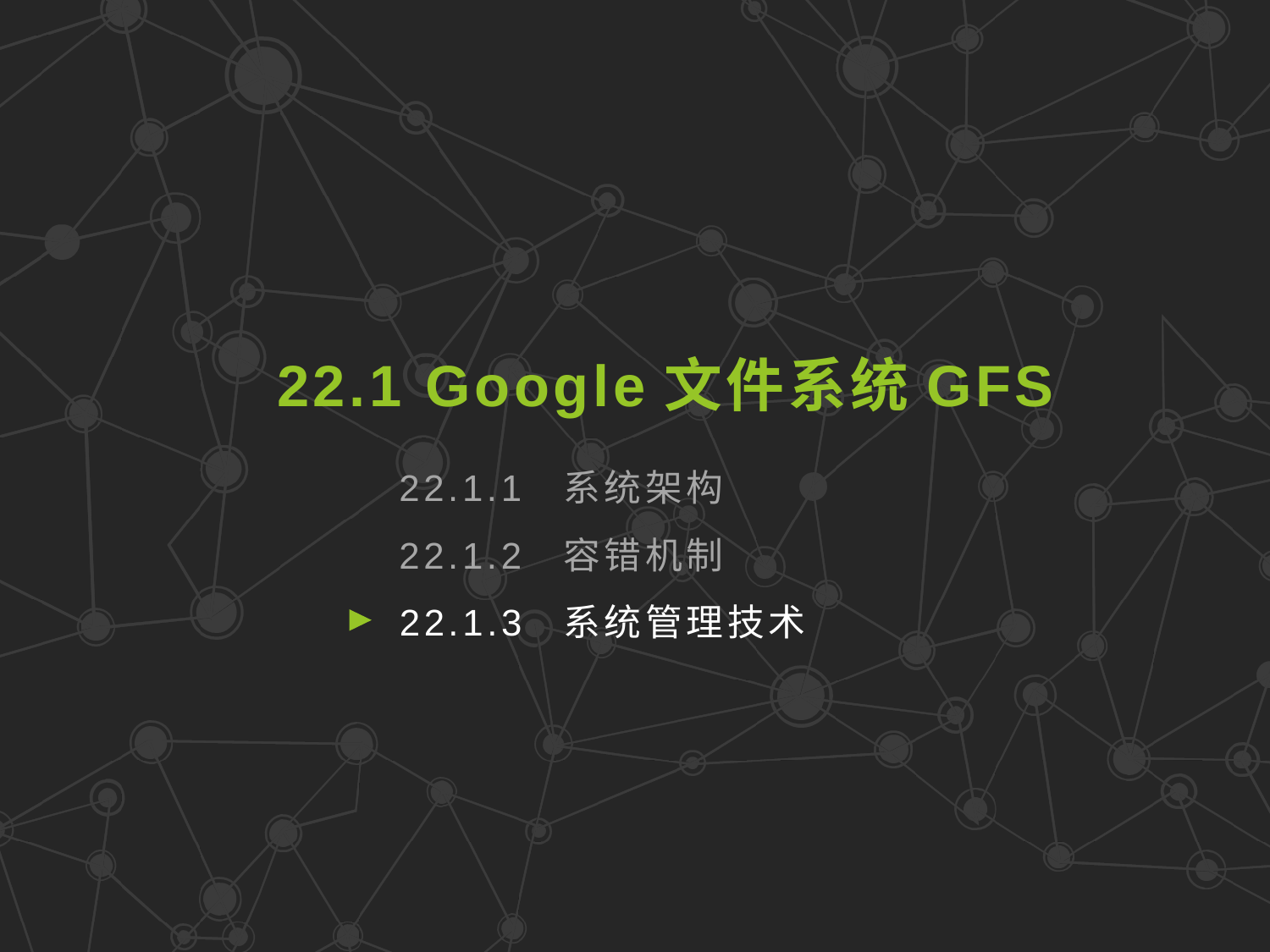

22.1 Google文件系统GFS
22.1.1  系统架构
22.1.2  容错机制
22.1.3  系统管理技术